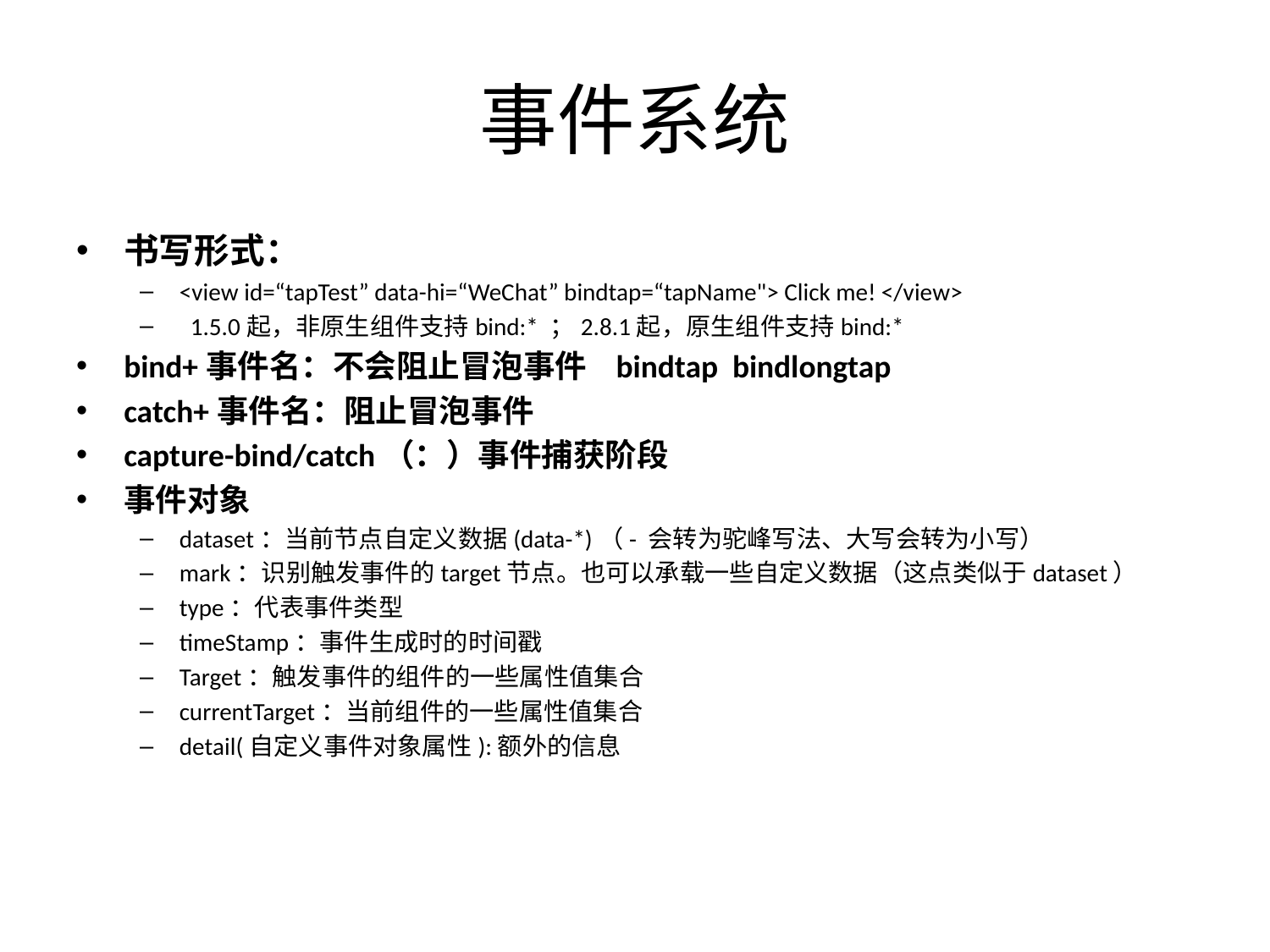

# 事件系统
书写形式：
<view id=“tapTest” data-hi=“WeChat” bindtap=“tapName"> Click me! </view>
  1.5.0起，非原生组件支持bind:* ；2.8.1起，原生组件支持bind:*
bind+事件名：不会阻止冒泡事件   bindtap  bindlongtap
catch+事件名：阻止冒泡事件
capture-bind/catch（：）事件捕获阶段
事件对象
dataset：当前节点自定义数据(data-*)（- 会转为驼峰写法、大写会转为小写）
mark：识别触发事件的target节点。也可以承载一些自定义数据（这点类似于dataset）
type：代表事件类型
timeStamp：事件生成时的时间戳
Target：触发事件的组件的一些属性值集合
currentTarget：当前组件的一些属性值集合
detail(自定义事件对象属性):额外的信息